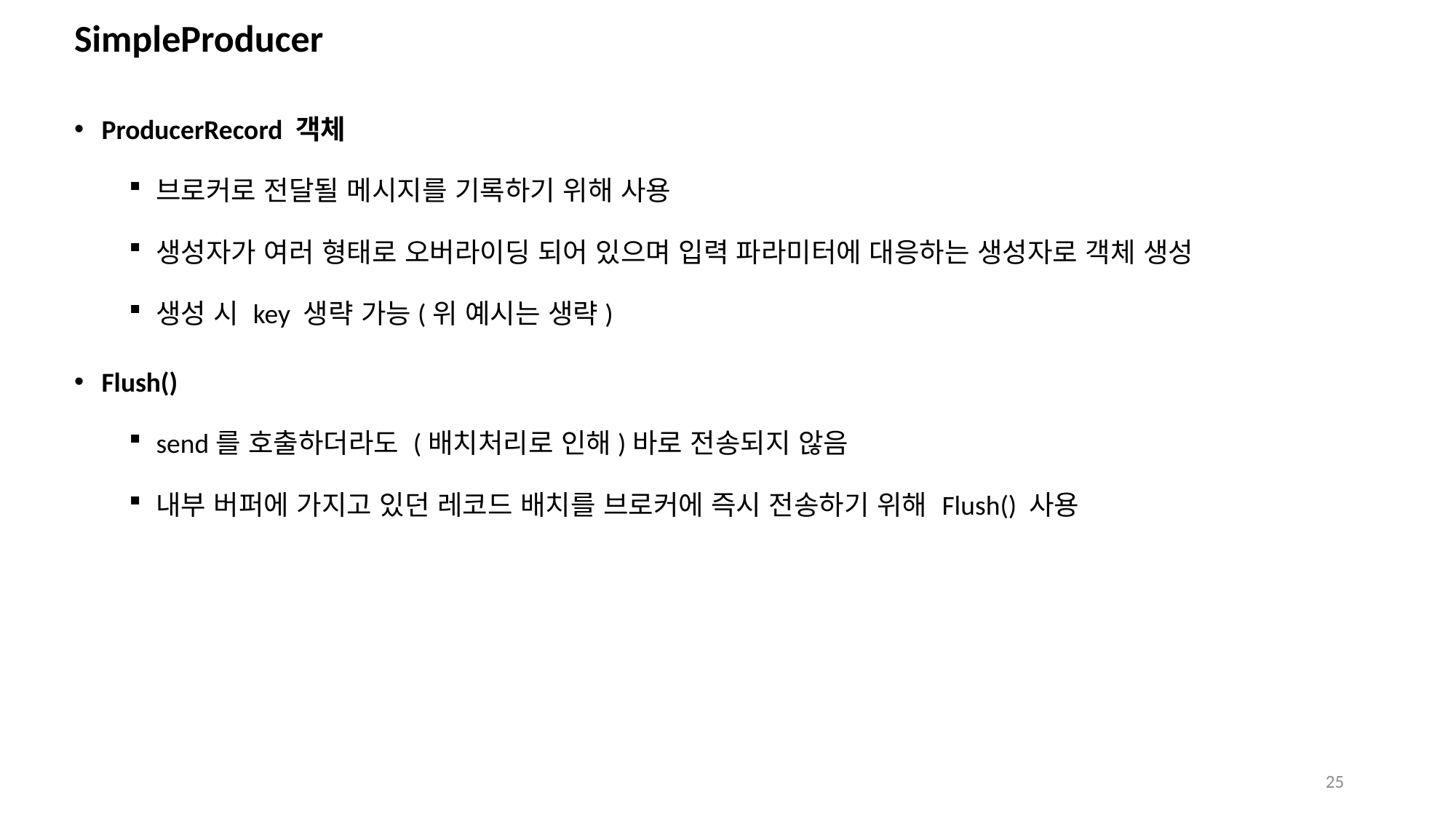

# SimpleProducer
ProducerRecord 객체
브로커로 전달될 메시지를 기록하기 위해 사용
생성자가 여러 형태로 오버라이딩 되어 있으며 입력 파라미터에 대응하는 생성자로 객체 생성
생성 시 key 생략 가능(위 예시는 생략)
Flush()
send를 호출하더라도 (배치처리로 인해)바로 전송되지 않음
내부 버퍼에 가지고 있던 레코드 배치를 브로커에 즉시 전송하기 위해 Flush() 사용

25